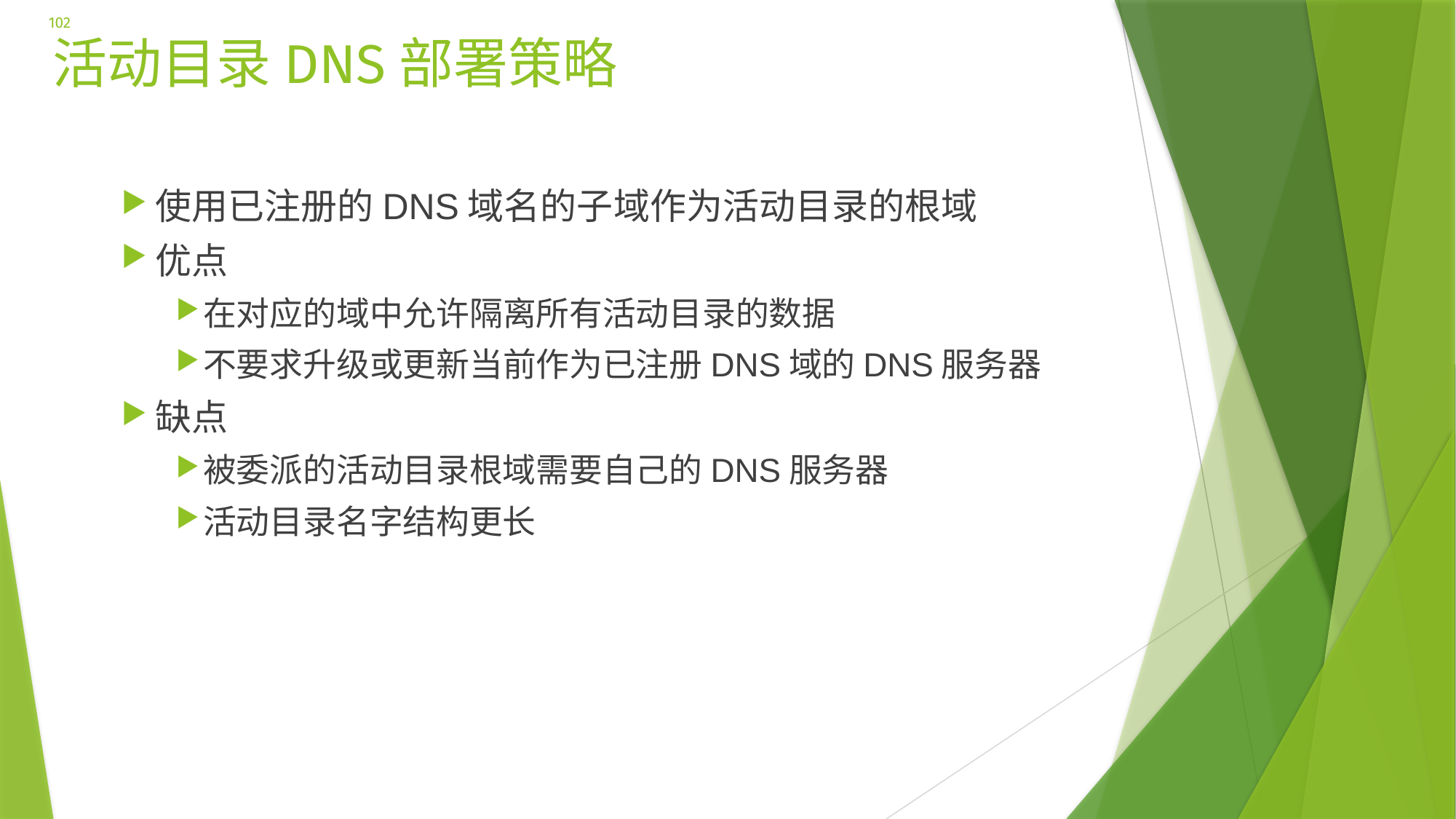

102
# 活动目录DNS部署策略
使用已注册的DNS域名的子域作为活动目录的根域
优点
在对应的域中允许隔离所有活动目录的数据
不要求升级或更新当前作为已注册DNS域的DNS服务器
缺点
被委派的活动目录根域需要自己的DNS服务器
活动目录名字结构更长